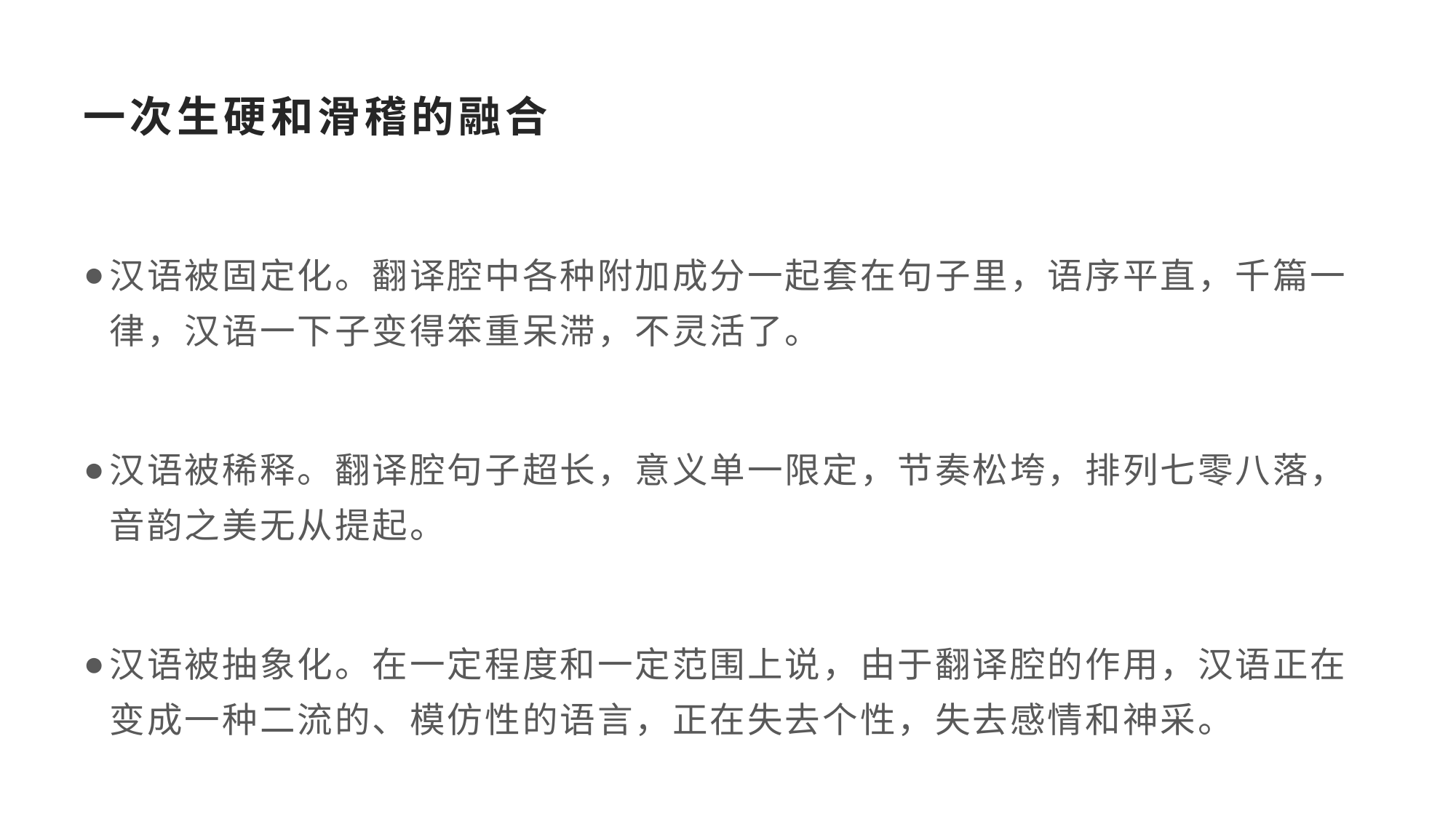

# 一次生硬和滑稽的融合

汉语被固定化。翻译腔中各种附加成分一起套在句子里，语序平直，千篇一律，汉语一下子变得笨重呆滞，不灵活了。

汉语被稀释。翻译腔句子超长，意义单一限定，节奏松垮，排列七零八落，音韵之美无从提起。

汉语被抽象化。在一定程度和一定范围上说，由于翻译腔的作用，汉语正在变成一种二流的、模仿性的语言，正在失去个性，失去感情和神采。